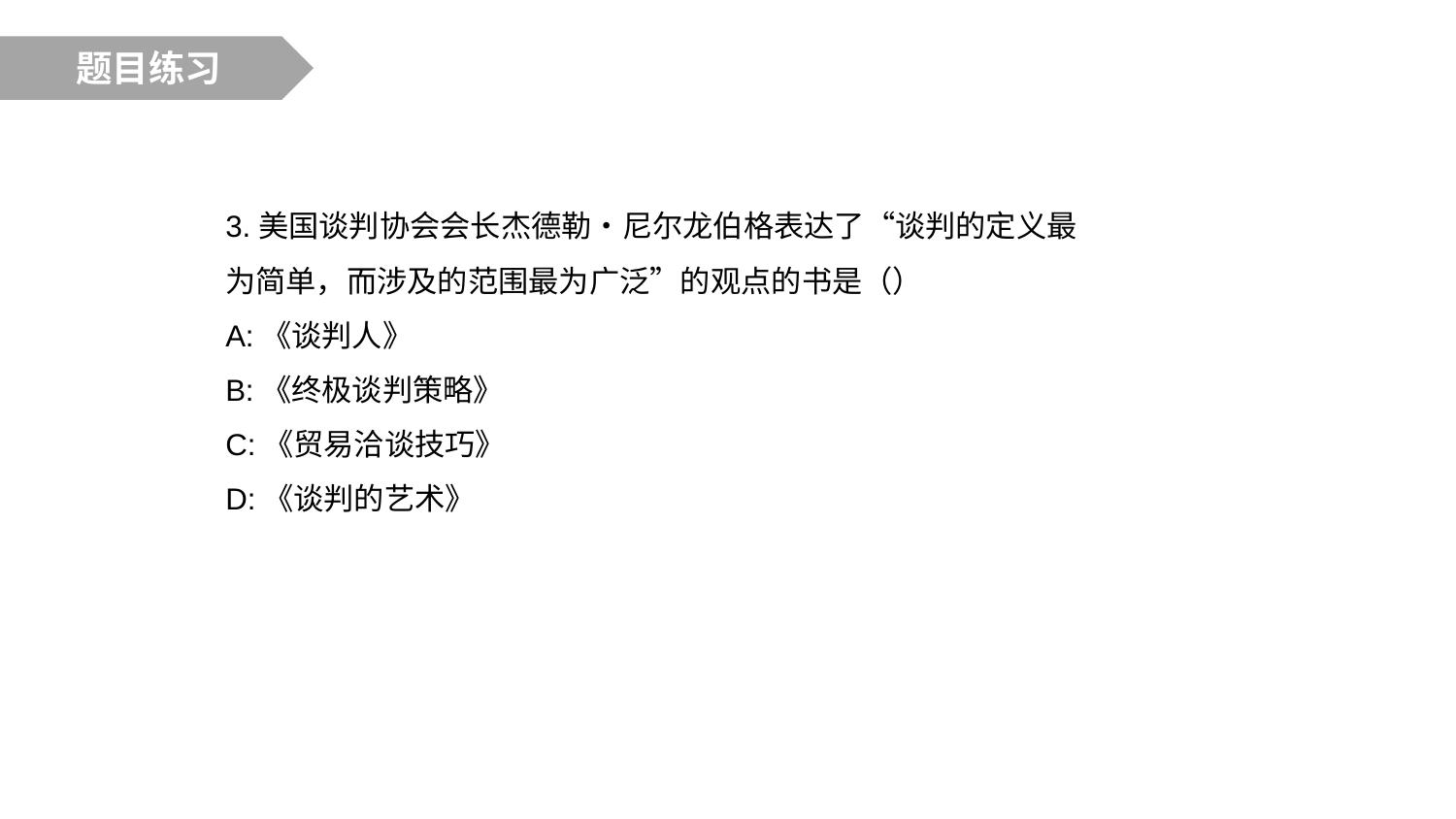

题目练习
3.美国谈判协会会长杰德勒•尼尔龙伯格表达了“谈判的定义最为简单，而涉及的范围最为广泛”的观点的书是（）
A:《谈判人》
B:《终极谈判策略》
C:《贸易洽谈技巧》
D:《谈判的艺术》